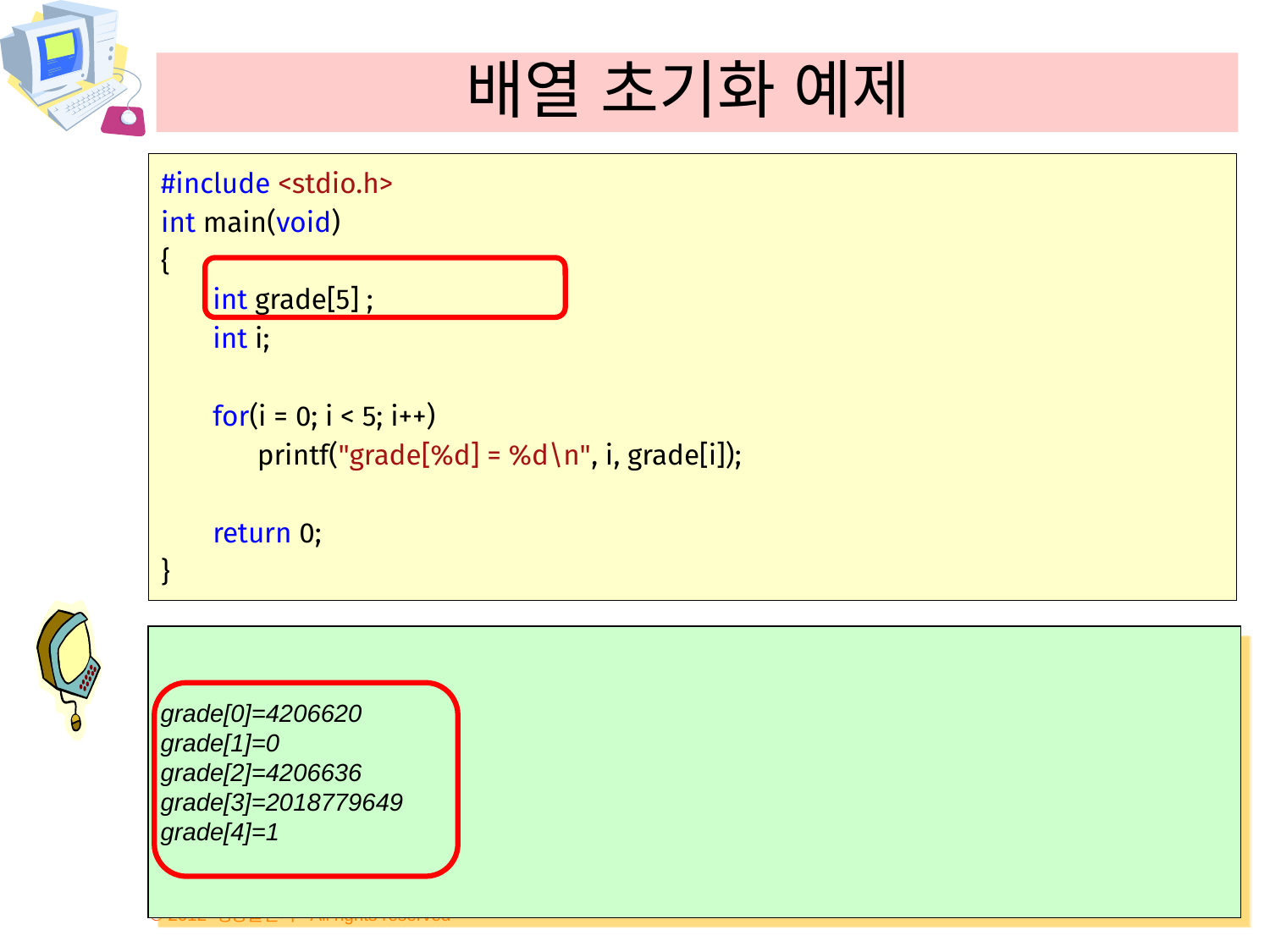

# 배열 초기화 예제
#include <stdio.h>
int main(void)
{
       int grade[5] ;
       int i;

       for(i = 0; i < 5; i++)
             printf("grade[%d] = %d\n", i, grade[i]);

       return 0;
}

grade[0]=4206620
grade[1]=0
grade[2]=4206636
grade[3]=2018779649
grade[4]=1